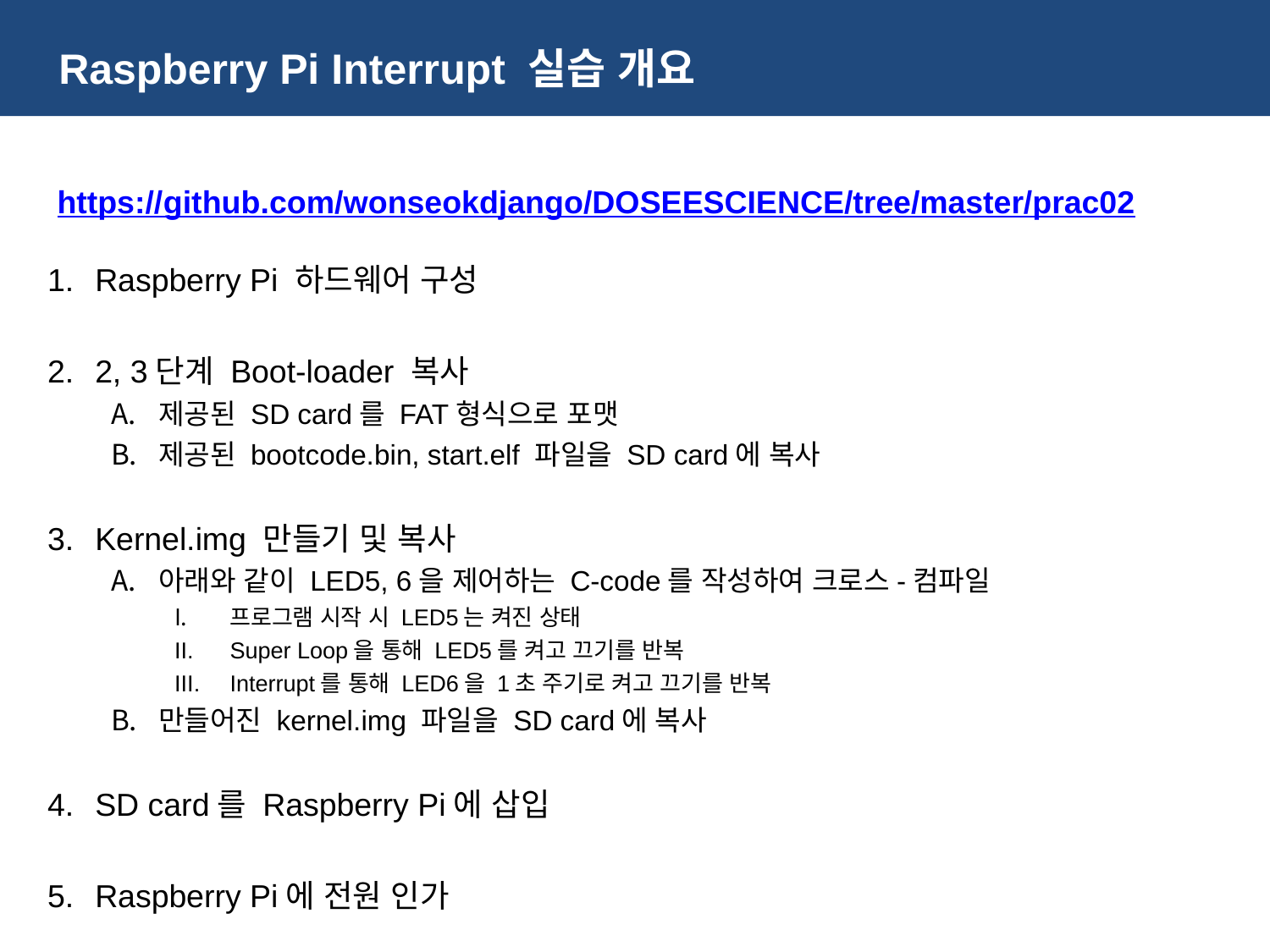

Raspberry Pi Interrupt 실습 개요
https://github.com/wonseokdjango/DOSEESCIENCE/tree/master/prac02
Raspberry Pi 하드웨어 구성

2, 3단계 Boot-loader 복사
제공된 SD card를 FAT형식으로 포맷
제공된 bootcode.bin, start.elf 파일을 SD card에 복사

Kernel.img 만들기 및 복사
아래와 같이 LED5, 6을 제어하는 C-code를 작성하여 크로스-컴파일
프로그램 시작 시 LED5는 켜진 상태
Super Loop을 통해 LED5를 켜고 끄기를 반복
Interrupt를 통해 LED6을 1초 주기로 켜고 끄기를 반복
만들어진 kernel.img 파일을 SD card에 복사

SD card를 Raspberry Pi에 삽입

Raspberry Pi에 전원 인가